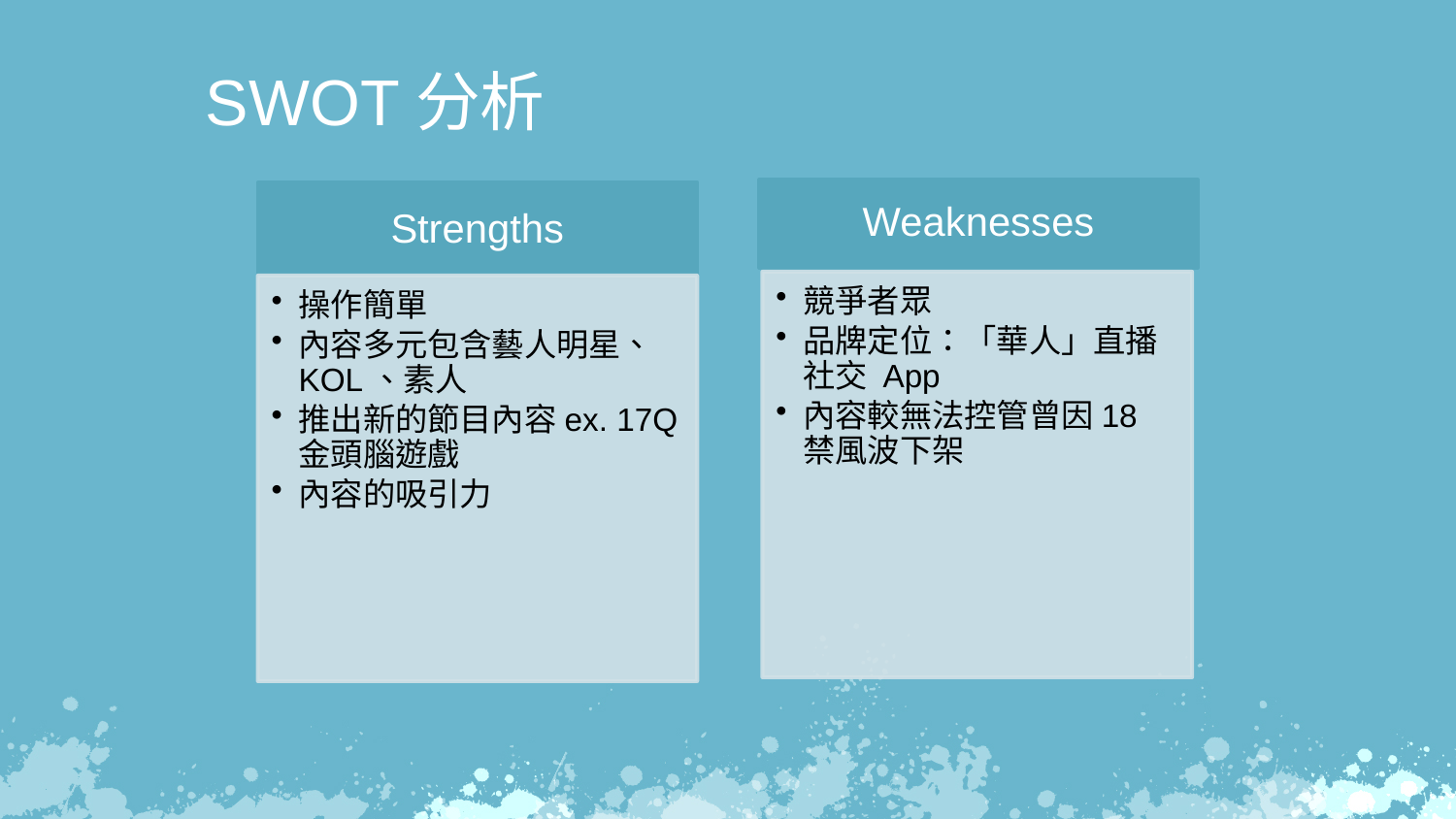

SWOT分析
Strengths
操作簡單
內容多元 包含藝人明星、KOL、素人
推出新的節目內容ex. 17Q 金頭腦遊戲
內容的吸引力
Weaknesses
競爭者眾
品牌定位： 「華人」直播社交 App
內容較無法控管 曾因18禁風波下架